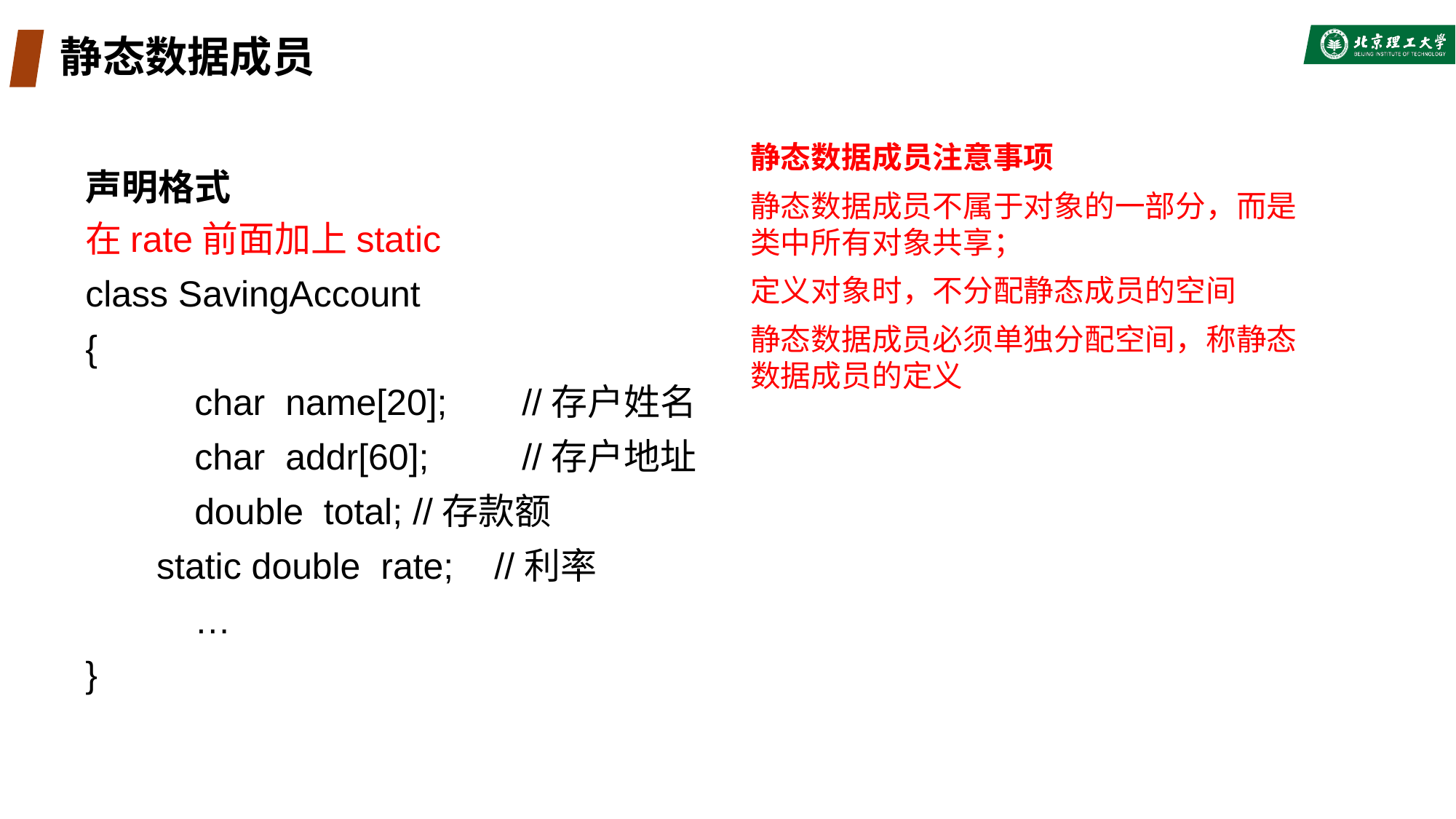

# 静态数据成员
静态数据成员注意事项
静态数据成员不属于对象的一部分，而是类中所有对象共享；
定义对象时，不分配静态成员的空间
静态数据成员必须单独分配空间，称静态数据成员的定义
声明格式
在rate前面加上static
class SavingAccount
{
	char  name[20];	//存户姓名
	char  addr[60];	//存户地址
	double  total;	//存款额
       static double  rate;    //利率
	…
}